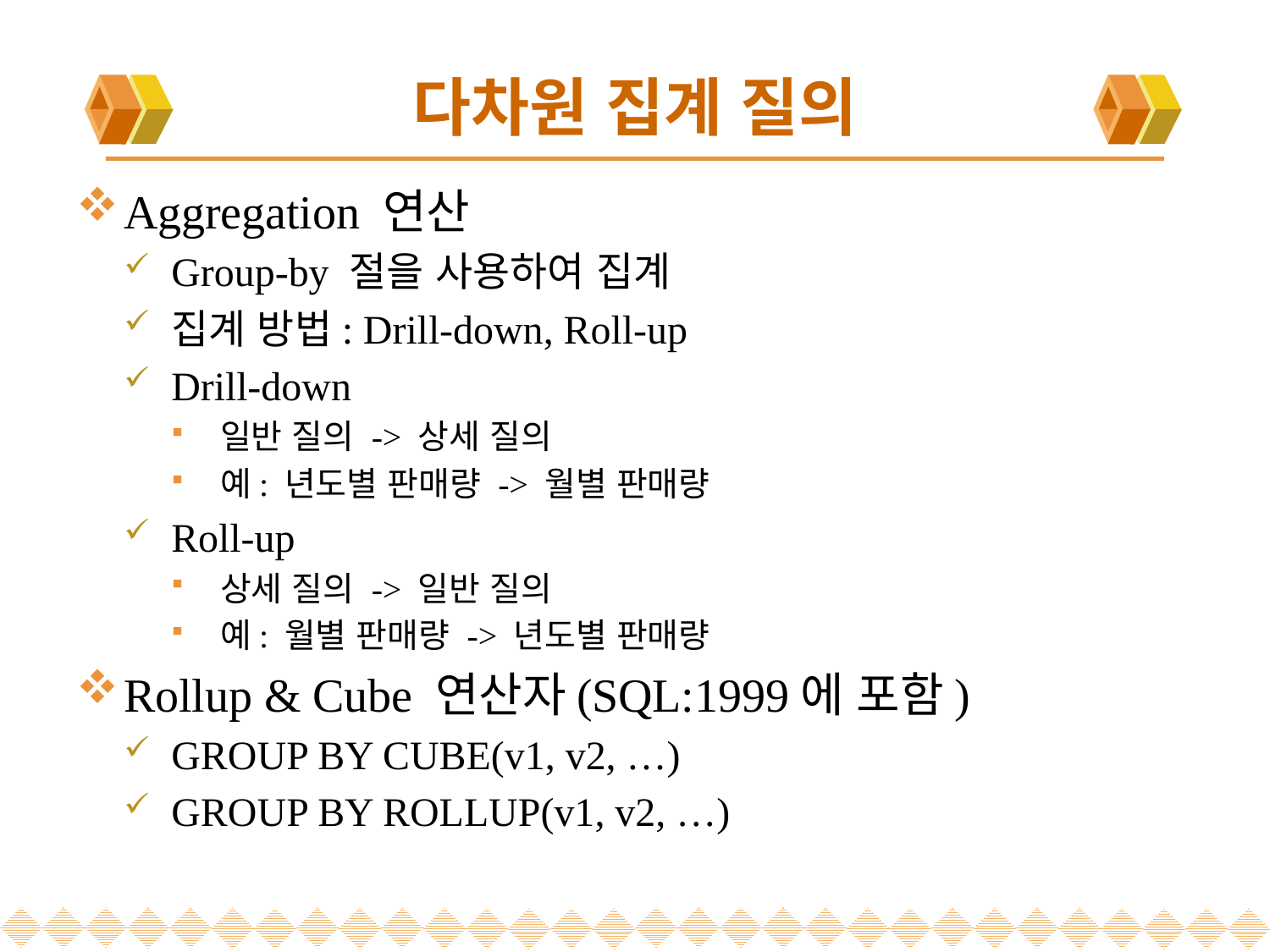

# 다차원 집계 질의
Aggregation 연산
Group-by 절을 사용하여 집계
집계 방법: Drill-down, Roll-up
Drill-down
일반 질의 -> 상세 질의
예: 년도별 판매량 -> 월별 판매량
Roll-up
상세 질의 -> 일반 질의
예: 월별 판매량 -> 년도별 판매량
Rollup & Cube 연산자(SQL:1999에 포함)
GROUP BY CUBE(v1, v2, …)
GROUP BY ROLLUP(v1, v2, …)